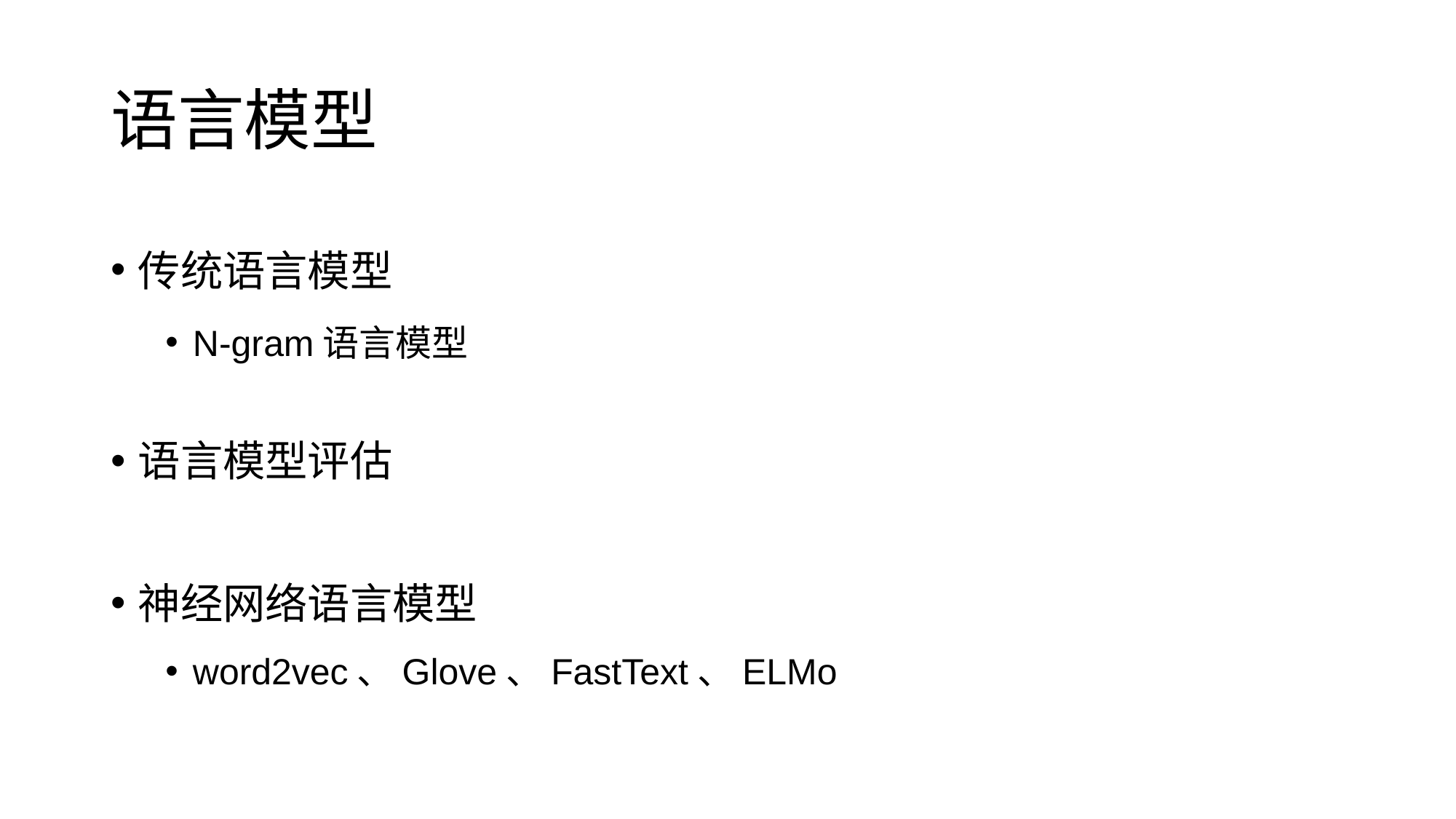

# 语言模型
传统语言模型
N-gram语言模型

语言模型评估

神经网络语言模型
word2vec、Glove、FastText、ELMo